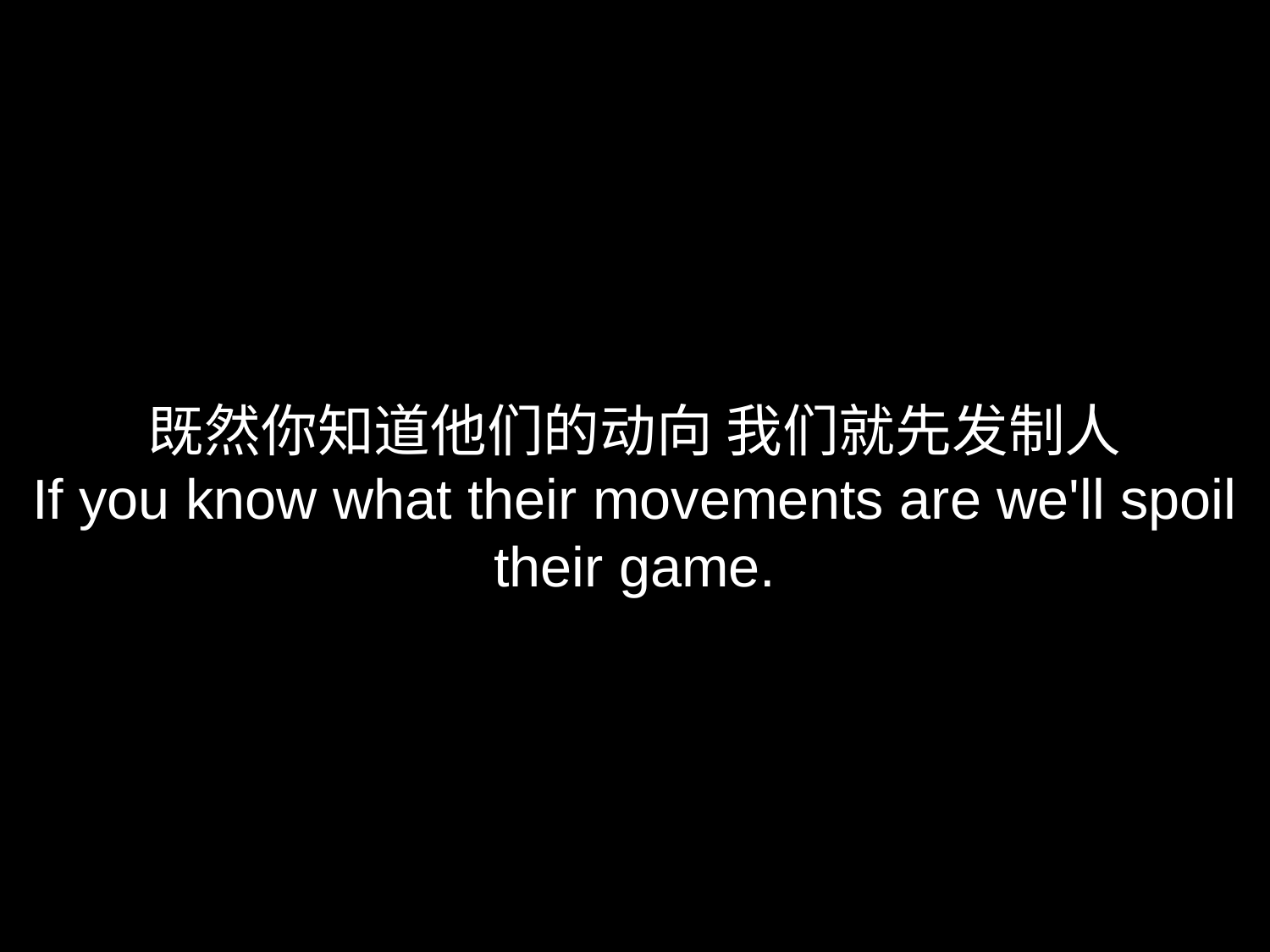

既然你知道他们的动向 我们就先发制人
If you know what their movements are we'll spoil their game.